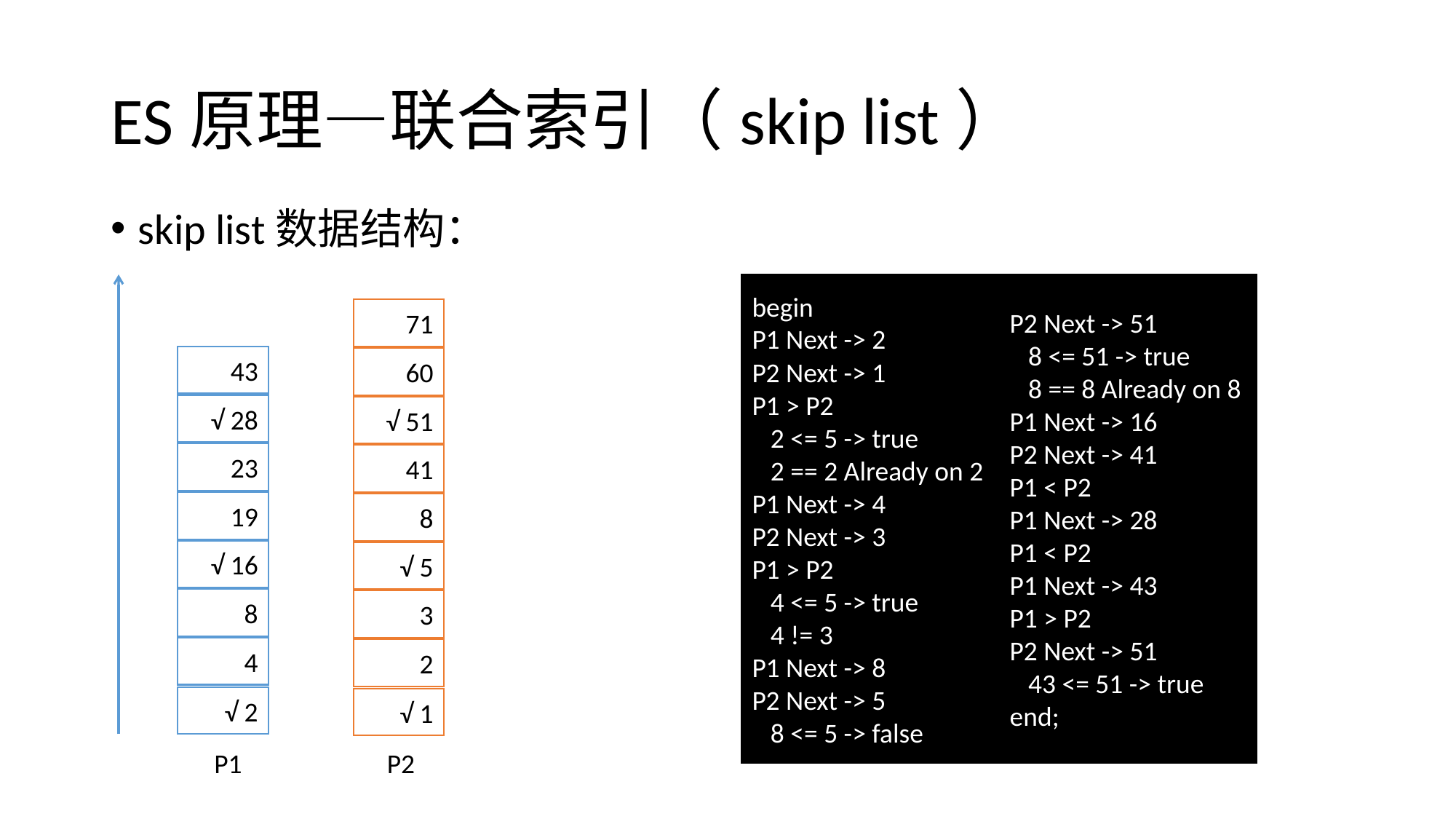

# ES原理—联合索引（skip list）
skip list数据结构：
begin
P1 Next -> 2
P2 Next -> 1
P1 > P2
   2 <= 5 -> true
   2 == 2 Already on 2
P1 Next -> 4
P2 Next -> 3
P1 > P2
   4 <= 5 -> true
   4 != 3
P1 Next -> 8
P2 Next -> 5
   8 <= 5 -> false
P2 Next -> 51
   8 <= 51 -> true
   8 == 8 Already on 8
P1 Next -> 16
P2 Next -> 41
P1 < P2
P1 Next -> 28
P1 < P2
P1 Next -> 43
P1 > P2
P2 Next -> 51
   43 <= 51 -> true
end;
71
60
√ 51
41
8
√ 5
3
2
√ 1
43
√ 28
23
19
√ 16
8
4
√ 2
P1
P2